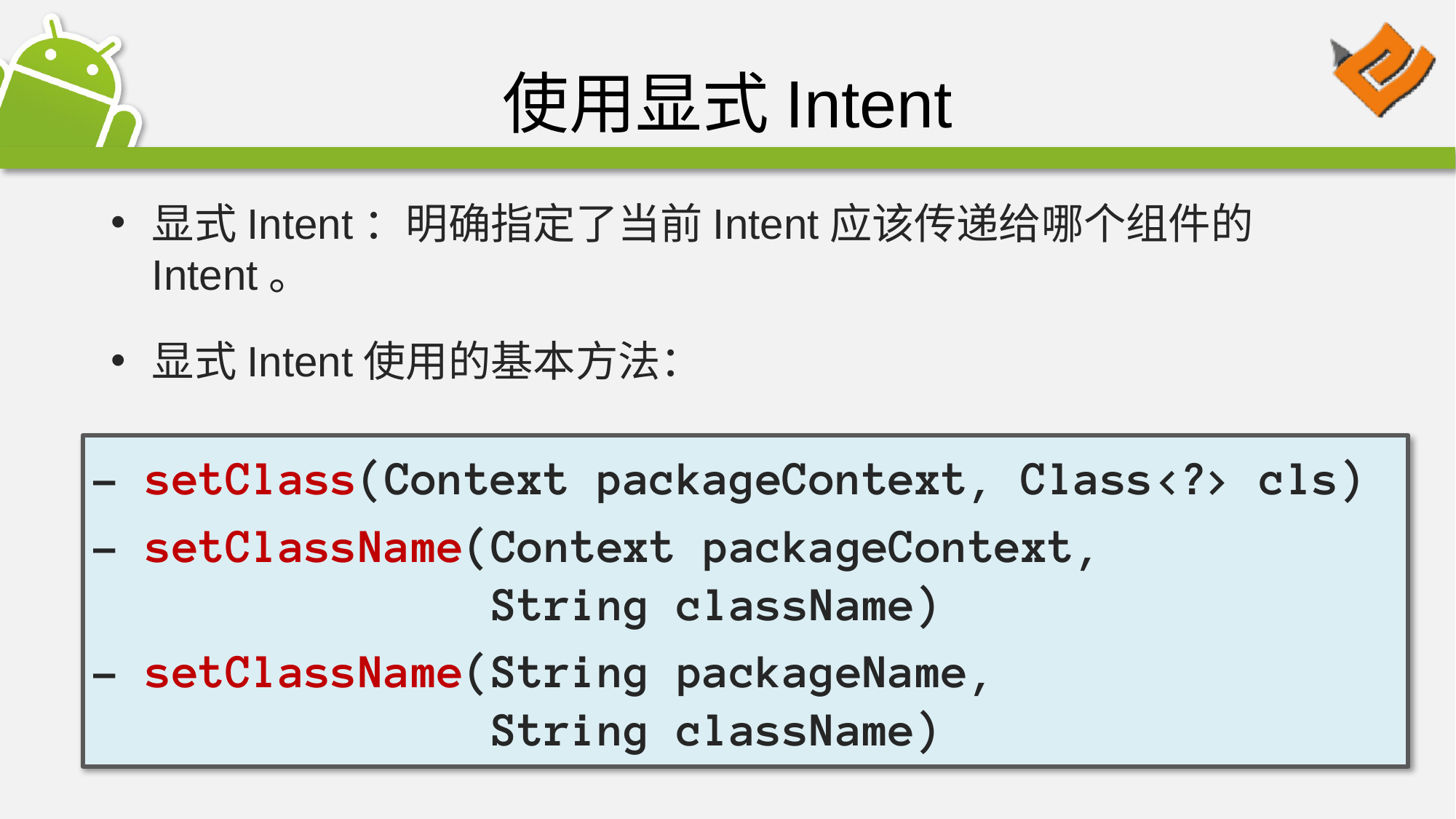

# 使用显式Intent
显式Intent：明确指定了当前Intent应该传递给哪个组件的Intent。
显式Intent使用的基本方法：
- setClass(Context packageContext, Class<?> cls)
- setClassName(Context packageContext,
               String className)
- setClassName(String packageName,
               String className)